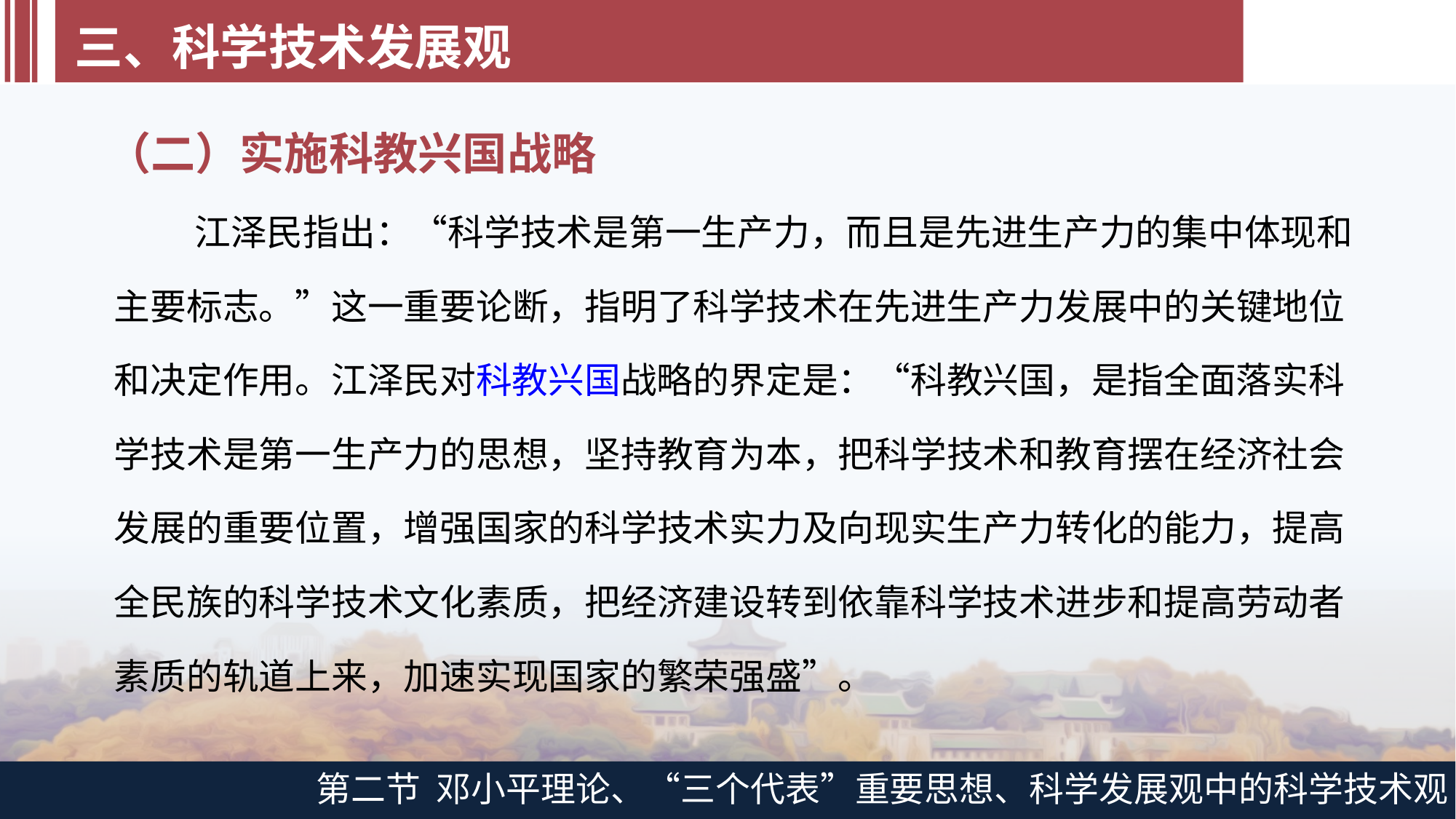

三、科学技术发展观
（二）实施科教兴国战略
江泽民指出：“科学技术是第一生产力，而且是先进生产力的集中体现和主要标志。”这一重要论断，指明了科学技术在先进生产力发展中的关键地位和决定作用。江泽民对科教兴国战略的界定是：“科教兴国，是指全面落实科学技术是第一生产力的思想，坚持教育为本，把科学技术和教育摆在经济社会发展的重要位置，增强国家的科学技术实力及向现实生产力转化的能力，提高全民族的科学技术文化素质，把经济建设转到依靠科学技术进步和提高劳动者素质的轨道上来，加速实现国家的繁荣强盛”。
第二节  邓小平理论、“三个代表”重要思想、科学发展观中的科学技术观